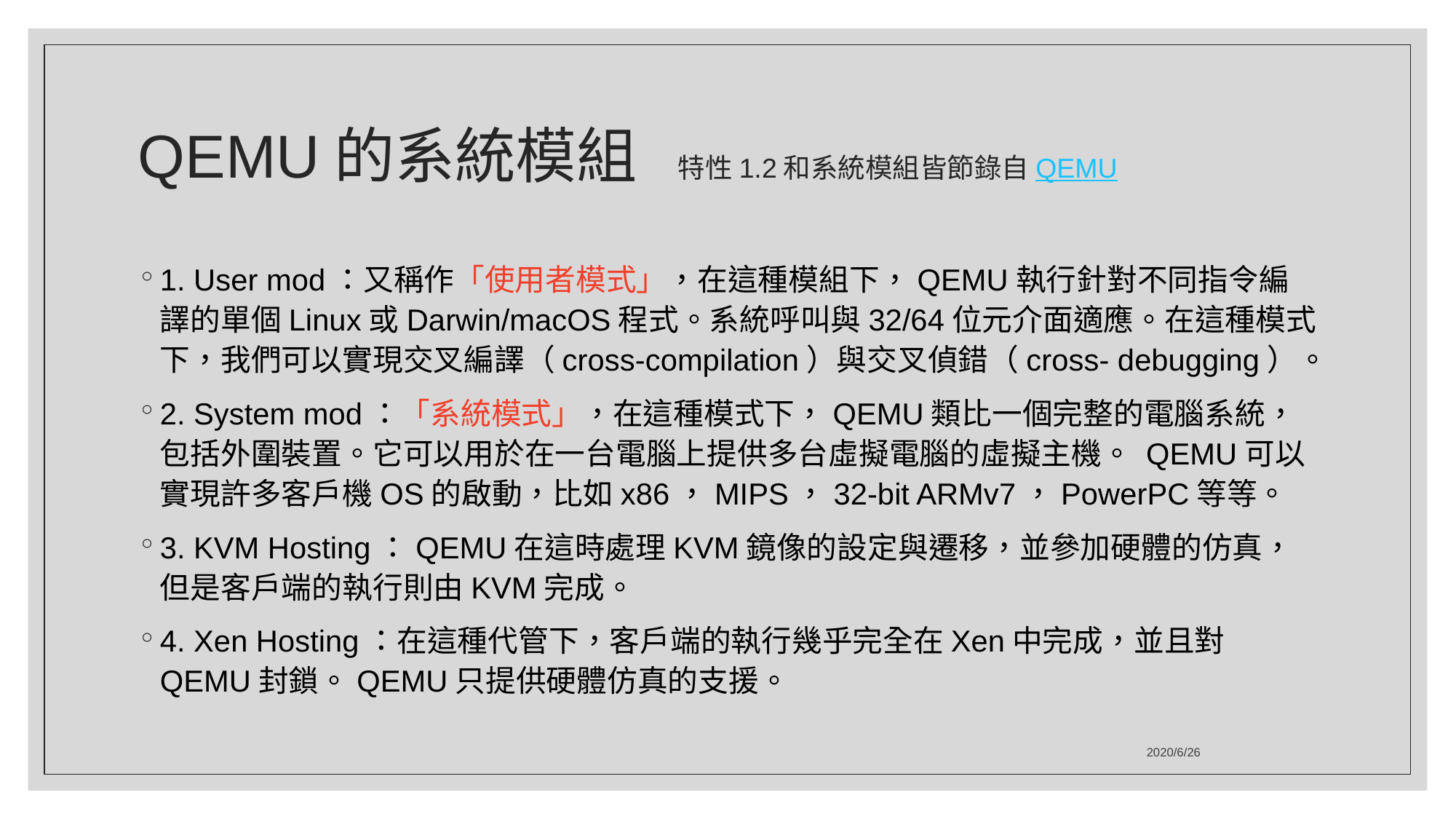

# QEMU的系統模組   特性1.2和系統模組皆節錄自QEMU
1. User mod：又稱作「使用者模式」，在這種模組下，QEMU執行針對不同指令編譯的單個Linux或Darwin/macOS程式。系統呼叫與32/64位元介面適應。在這種模式下，我們可以實現交叉編譯（cross-compilation）與交叉偵錯（cross- debugging）。
2. System mod：「系統模式」，在這種模式下，QEMU類比一個完整的電腦系統，包括外圍裝置。它可以用於在一台電腦上提供多台虛擬電腦的虛擬主機。 QEMU可以實現許多客戶機OS的啟動，比如x86，MIPS，32-bit ARMv7，PowerPC等等。
3. KVM Hosting：QEMU在這時處理KVM鏡像的設定與遷移，並參加硬體的仿真，但是客戶端的執行則由KVM完成。
4. Xen Hosting：在這種代管下，客戶端的執行幾乎完全在Xen中完成，並且對QEMU封鎖。QEMU只提供硬體仿真的支援。
2020/6/26